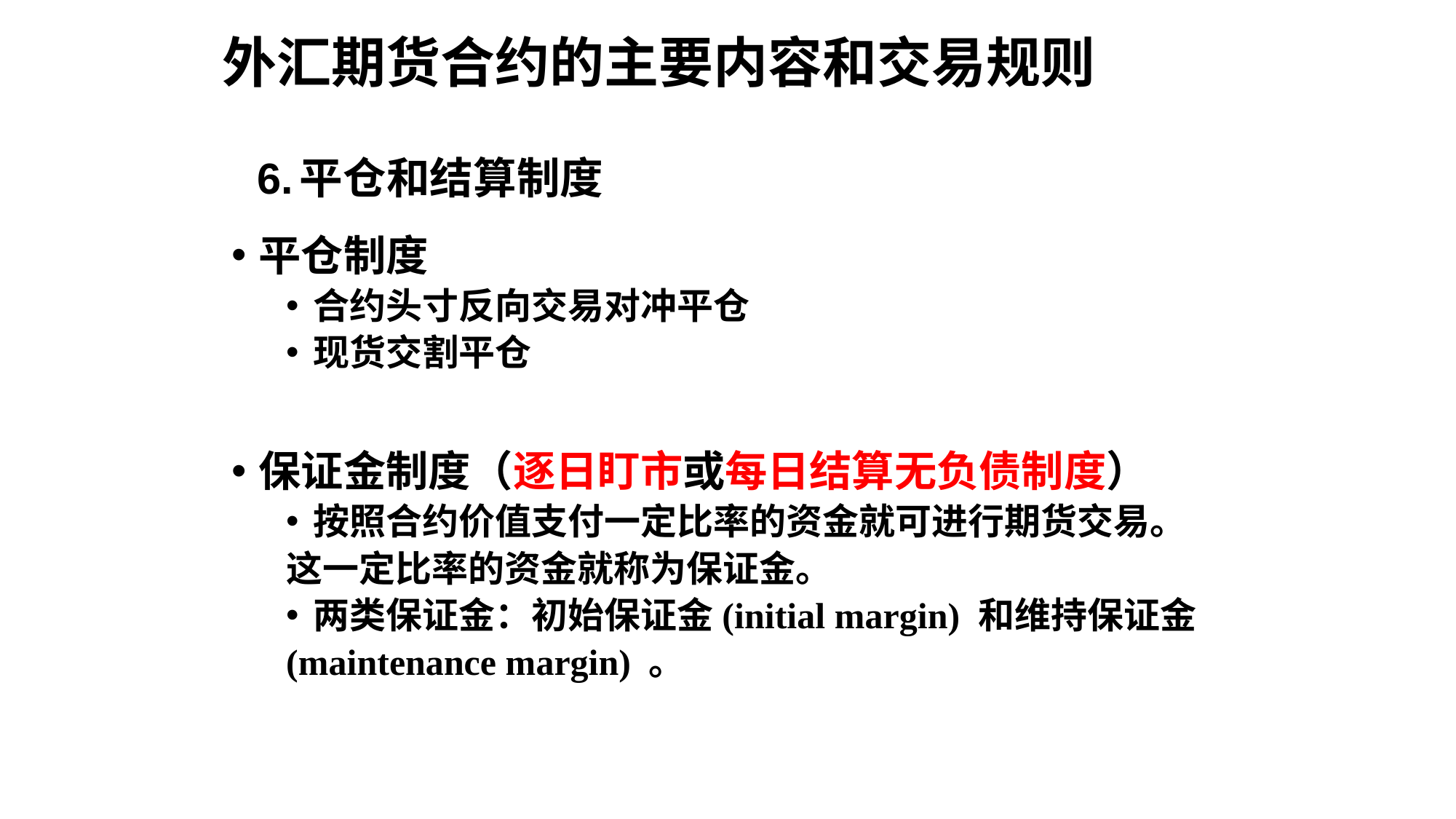

外汇期货合约的主要内容和交易规则
6.平仓和结算制度
平仓制度
合约头寸反向交易对冲平仓
现货交割平仓

保证金制度（逐日盯市或每日结算无负债制度）
按照合约价值支付一定比率的资金就可进行期货交易。
这一定比率的资金就称为保证金。
两类保证金：初始保证金(initial margin) 和维持保证金
(maintenance margin) 。